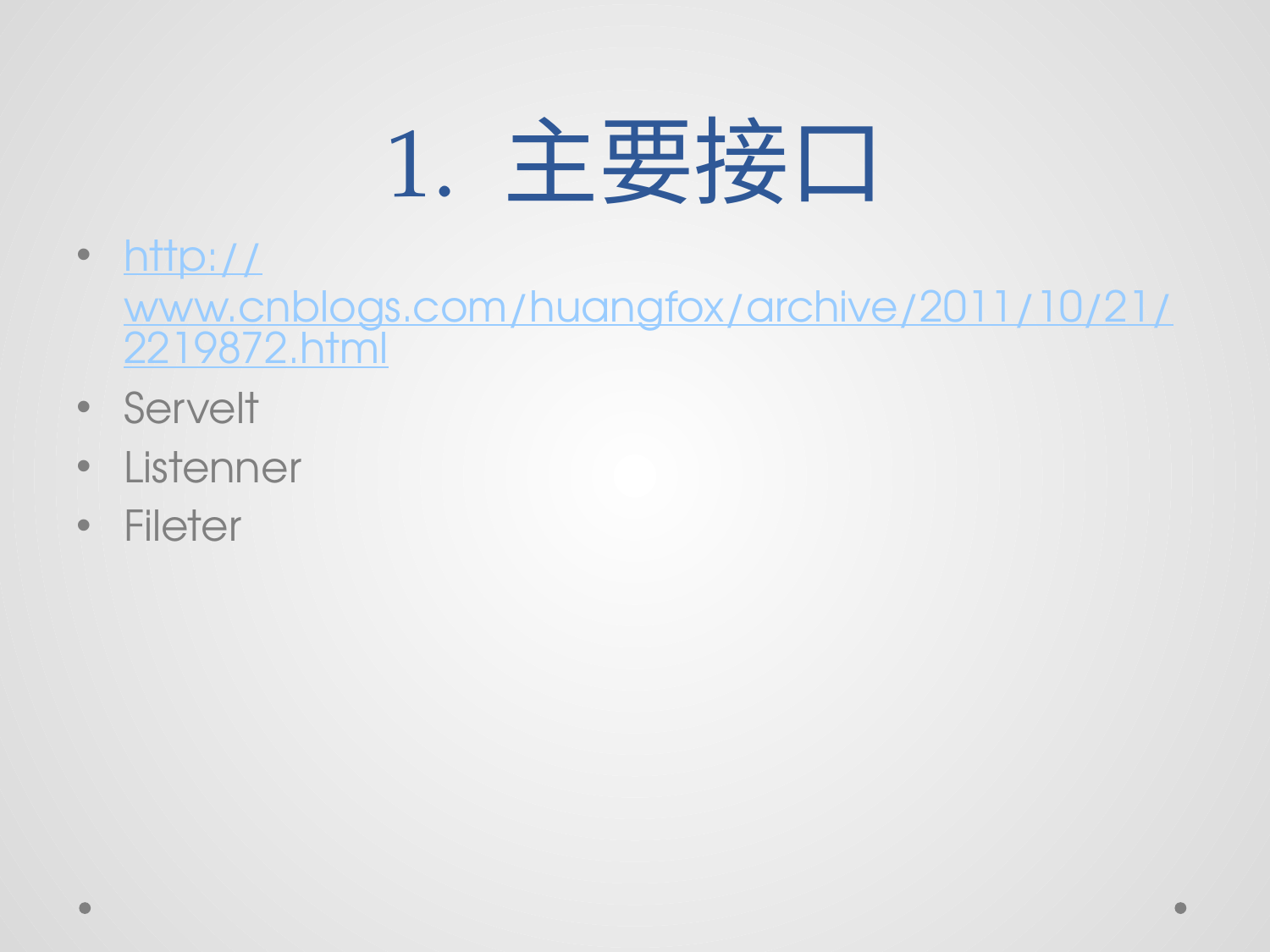

# 1. 主要接口
http://www.cnblogs.com/huangfox/archive/2011/10/21/2219872.html
Servelt
Listenner
Fileter